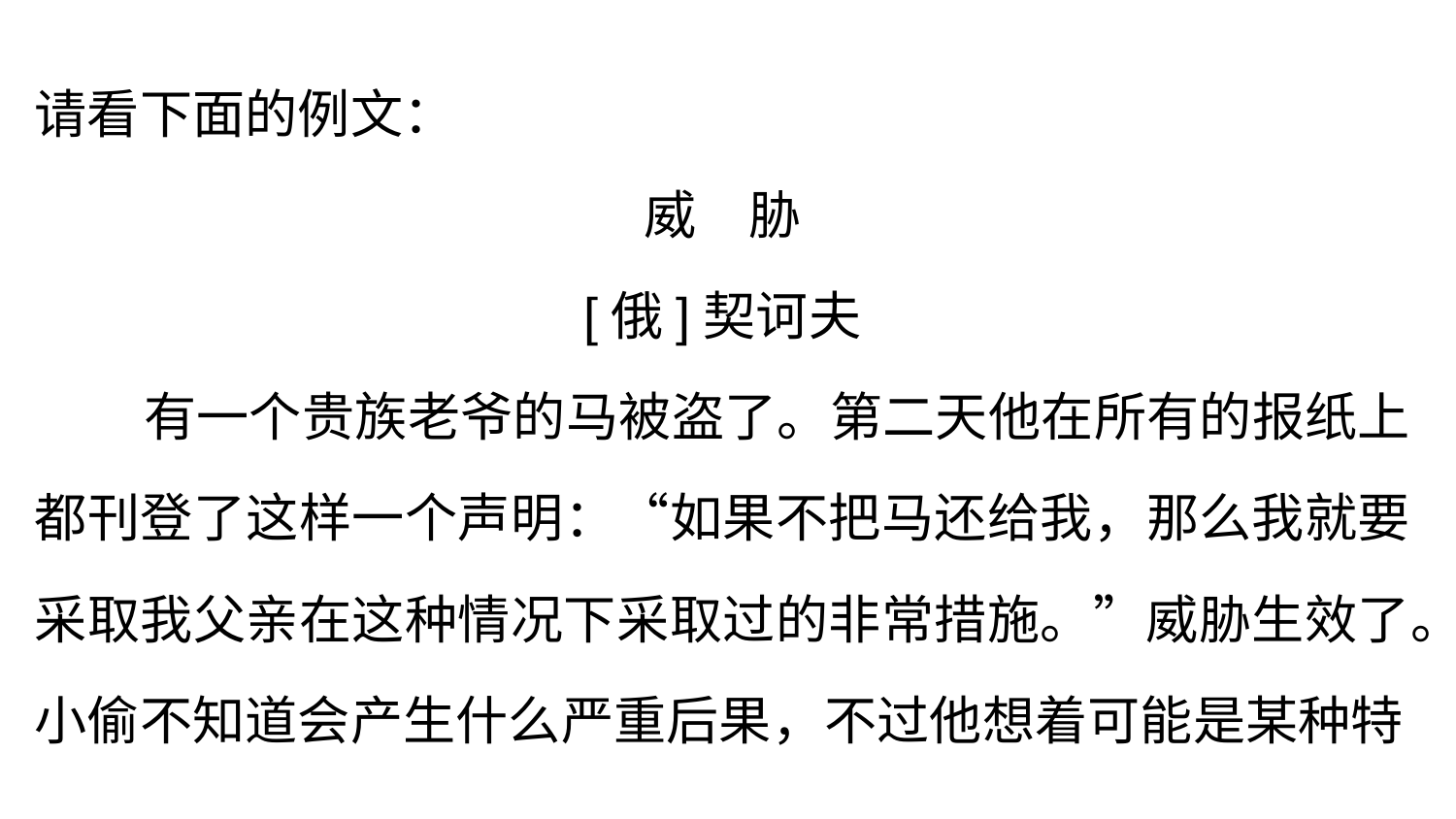

请看下面的例文：
威　胁
[俄]契诃夫
        有一个贵族老爷的马被盗了。第二天他在所有的报纸上都刊登了这样一个声明：“如果不把马还给我，那么我就要采取我父亲在这种情况下采取过的非常措施。”威胁生效了。小偷不知道会产生什么严重后果，不过他想着可能是某种特